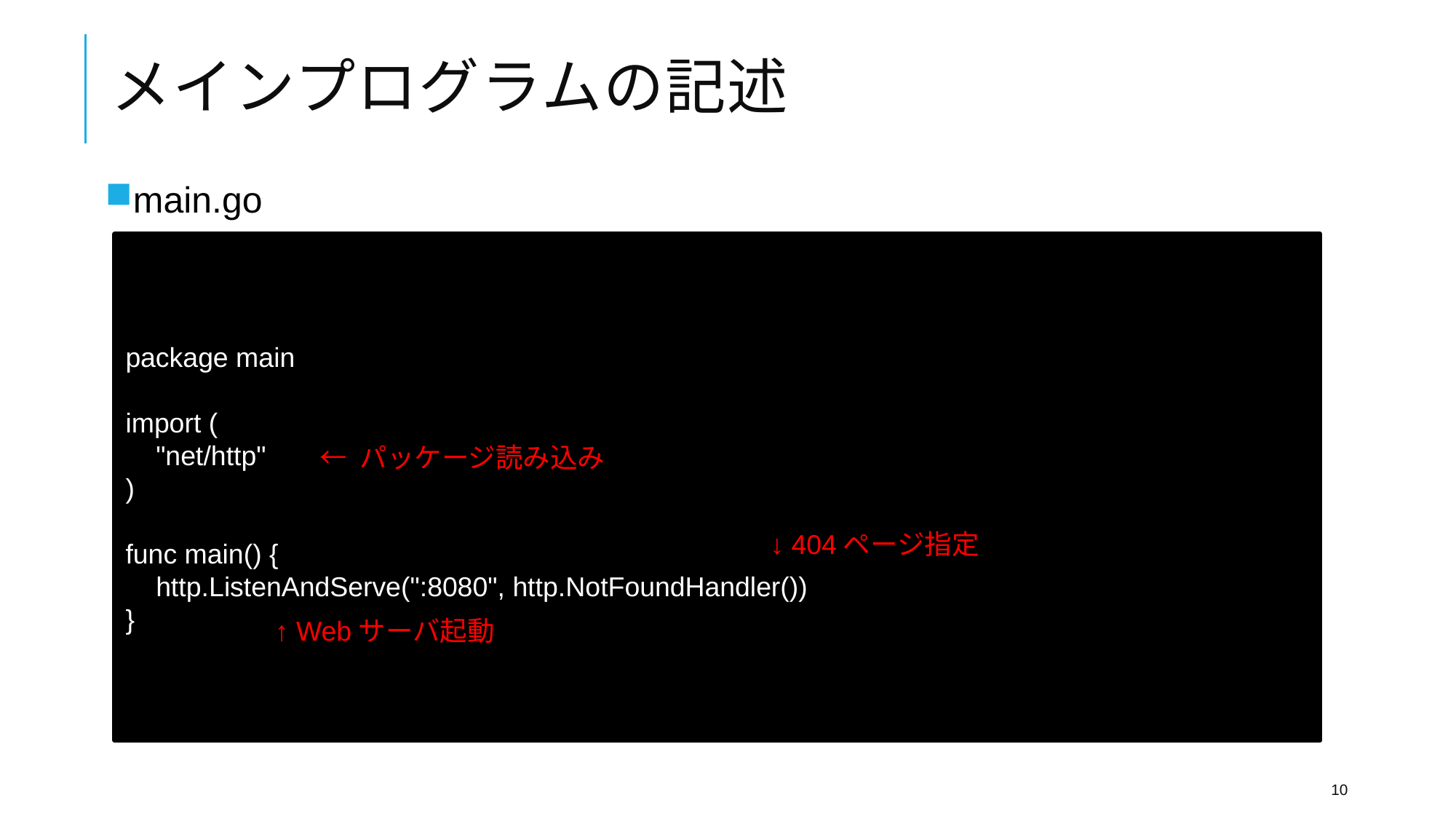

# メインプログラムの記述
main.go

package main
import (
    "net/http"
)
func main() {
    http.ListenAndServe(":8080", http.NotFoundHandler())
}
← パッケージ読み込み
↓ 404ページ指定
↑ Webサーバ起動
10